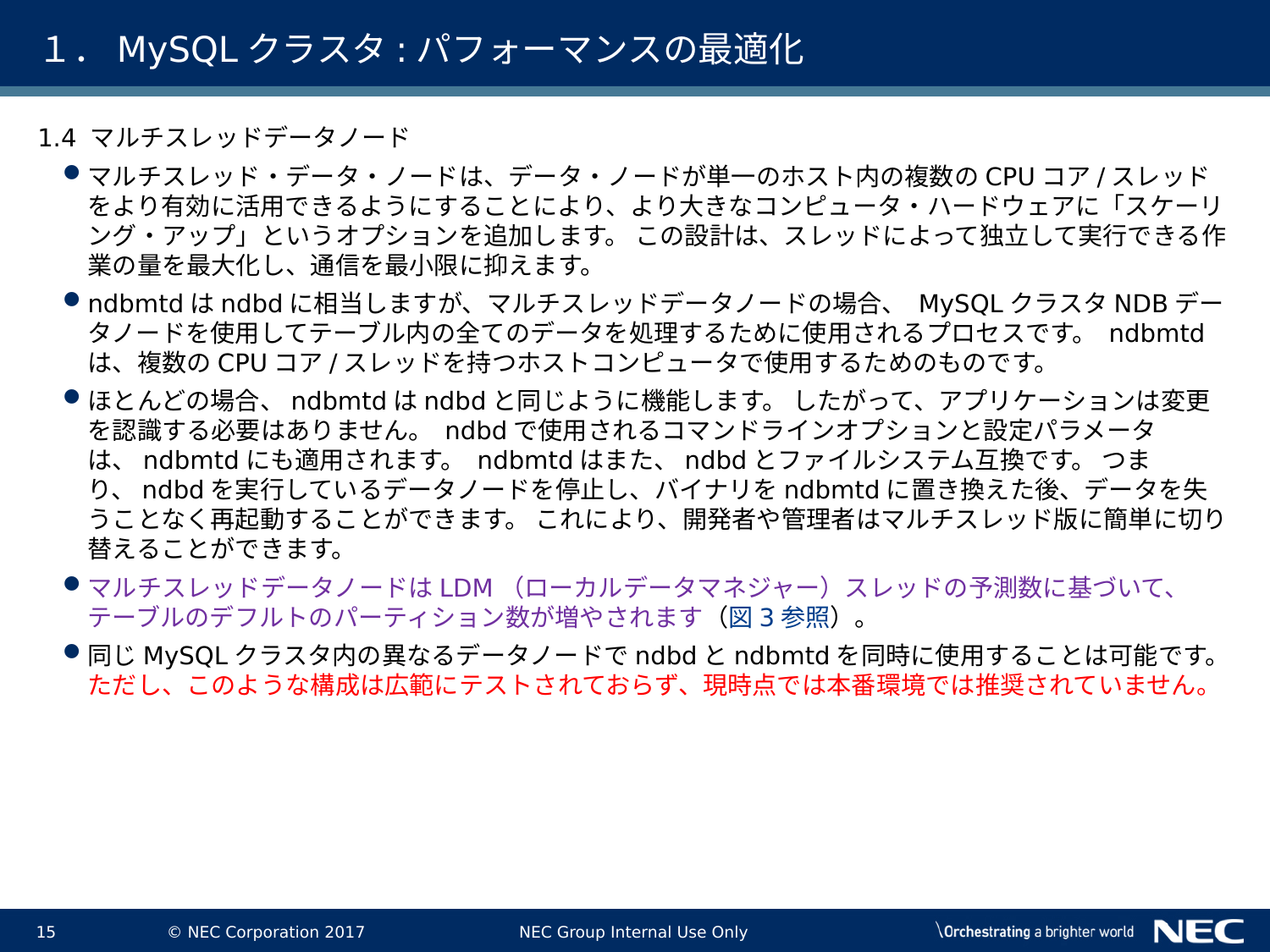

# １．MySQLクラスタ:パフォーマンスの最適化
1.4 マルチスレッドデータノード
マルチスレッド・データ・ノードは、データ・ノードが単一のホスト内の複数のCPUコア/スレッドをより有効に活用できるようにすることにより、より大きなコンピュータ・ハードウェアに「スケーリング・アップ」というオプションを追加します。 この設計は、スレッドによって独立して実行できる作業の量を最大化し、通信を最小限に抑えます。
ndbmtdはndbdに相当しますが、マルチスレッドデータノードの場合、 MySQLクラスタNDBデータノードを使用してテーブル内の全てのデータを処理するために使用されるプロセスです。 ndbmtdは、複数のCPUコア/スレッドを持つホストコンピュータで使用するためのものです。
ほとんどの場合、ndbmtdはndbdと同じように機能します。 したがって、アプリケーションは変更を認識する必要はありません。 ndbdで使用されるコマンドラインオプションと設定パラメータは、ndbmtdにも適用されます。 ndbmtdはまた、ndbdとファイルシステム互換です。 つまり、ndbdを実行しているデータノードを停止し、バイナリをndbmtdに置き換えた後、データを失うことなく再起動することができます。 これにより、開発者や管理者はマルチスレッド版に簡単に切り替えることができます。
マルチスレッドデータノードはLDM（ローカルデータマネジャー）スレッドの予測数に基づいて、　テーブルのデフルトのパーティション数が増やされます（図3参照）。
同じMySQLクラスタ内の異なるデータノードでndbdとndbmtdを同時に使用することは可能です。 ただし、このような構成は広範にテストされておらず、現時点では本番環境では推奨されていません。